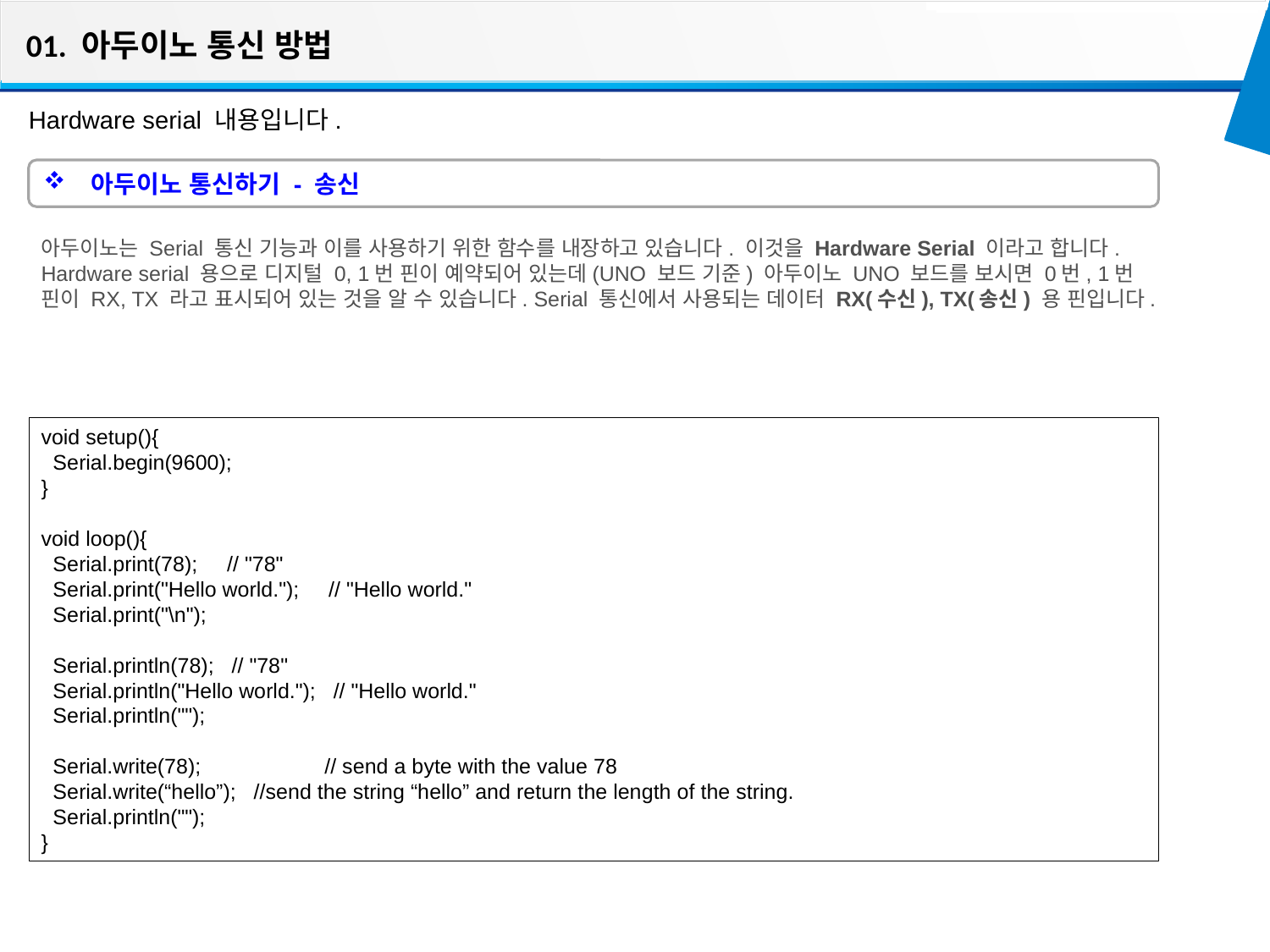

01. 아두이노 통신 방법

Hardware serial 내용입니다.
아두이노 통신하기 - 송신
아두이노는 Serial 통신 기능과 이를 사용하기 위한 함수를 내장하고 있습니다. 이것을 Hardware Serial 이라고 합니다.
Hardware serial 용으로 디지털 0, 1번 핀이 예약되어 있는데(UNO 보드 기준) 아두이노 UNO 보드를 보시면 0번, 1번 핀이 RX, TX 라고 표시되어 있는 것을 알 수 있습니다. Serial 통신에서 사용되는 데이터 RX(수신), TX(송신) 용 핀입니다.
void setup(){
  Serial.begin(9600);
}

void loop(){
  Serial.print(78);     // "78"
  Serial.print("Hello world.");     // "Hello world."
  Serial.print("\n");

  Serial.println(78);   // "78"
  Serial.println("Hello world.");   // "Hello world."
  Serial.println("");

  Serial.write(78);	     // send a byte with the value 78
  Serial.write(“hello”);   //send the string “hello” and return the length of the string.
  Serial.println("");
}